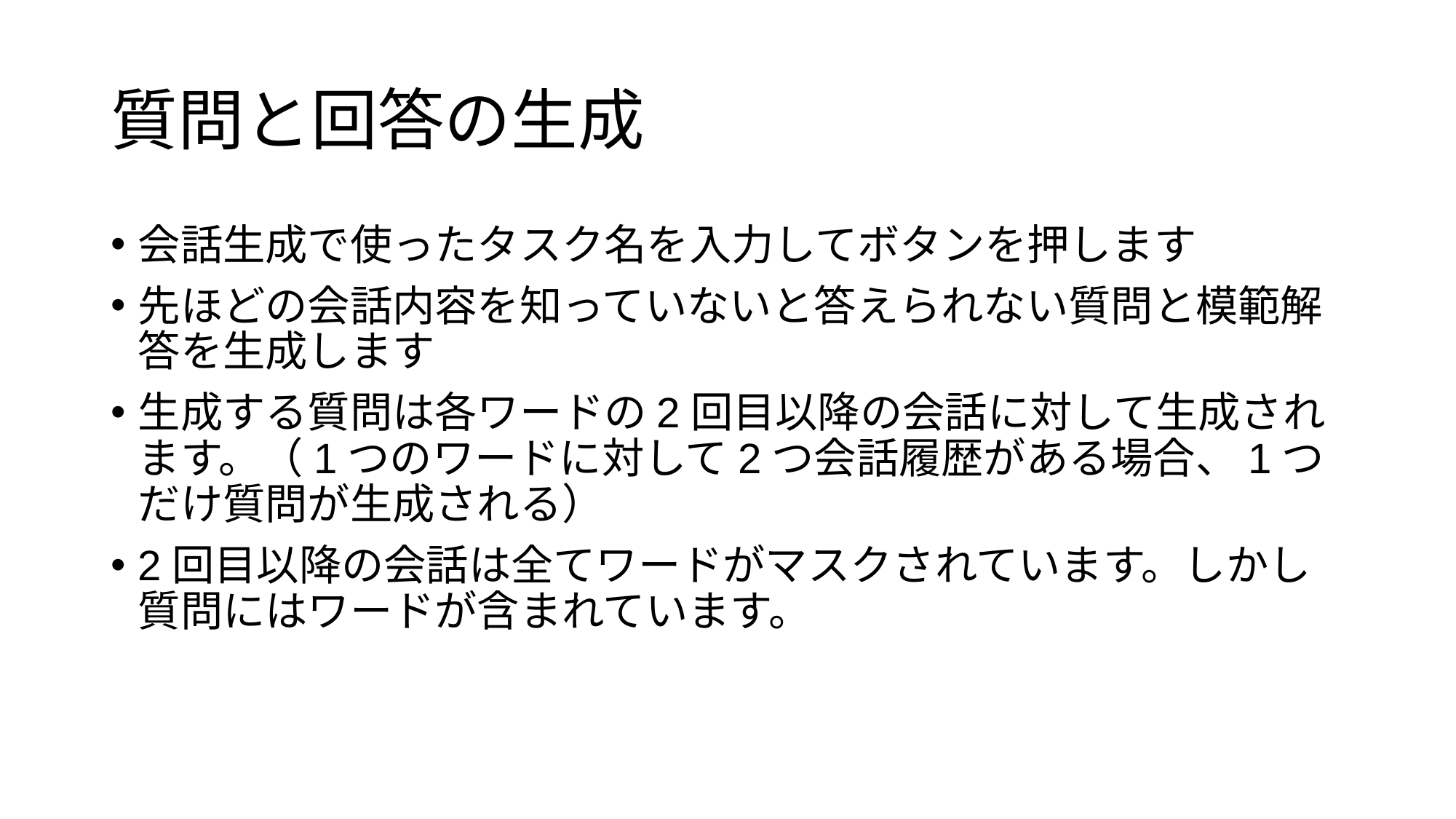

# 質問と回答の生成
会話生成で使ったタスク名を入力してボタンを押します
先ほどの会話内容を知っていないと答えられない質問と模範解答を生成します
生成する質問は各ワードの2回目以降の会話に対して生成されます。（1つのワードに対して2つ会話履歴がある場合、1つだけ質問が生成される）
2回目以降の会話は全てワードがマスクされています。しかし質問にはワードが含まれています。